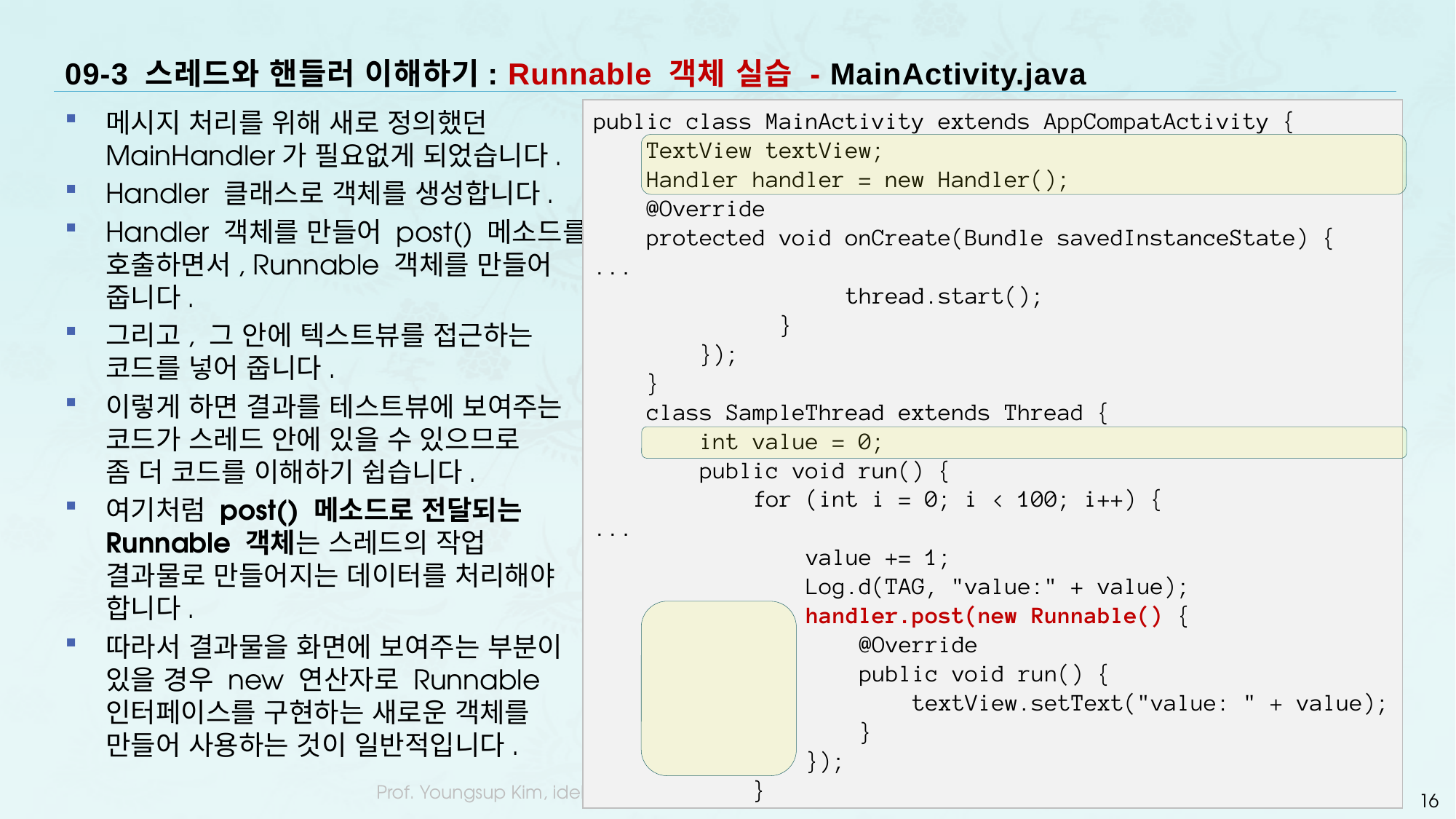

# 09-3 스레드와 핸들러 이해하기: Runnable 객체 실습 - MainActivity.java
메시지 처리를 위해 새로 정의했던
MainHandler가 필요없게 되었습니다.
Handler 클래스로 객체를 생성합니다.
Handler 객체를 만들어 post() 메소드를
호출하면서, Runnable 객체를 만들어
줍니다.
그리고, 그 안에 텍스트뷰를 접근하는
코드를 넣어 줍니다.
이렇게 하면 결과를 테스트뷰에 보여주는
코드가 스레드 안에 있을 수 있으므로
좀 더 코드를 이해하기 쉽습니다.
여기처럼 post() 메소드로 전달되는
Runnable 객체는 스레드의 작업
결과물로 만들어지는 데이터를 처리해야
합니다.
따라서 결과물을 화면에 보여주는 부분이
있을 경우 new 연산자로 Runnable
인터페이스를 구현하는 새로운 객체를
만들어 사용하는 것이 일반적입니다.

public class MainActivity extends AppCompatActivity {
    TextView textView;
    Handler handler = new Handler();
    @Override
    protected void onCreate(Bundle savedInstanceState) {
...
                   thread.start();
              }
        });
    }
    class SampleThread extends Thread {
        int value = 0;
        public void run() {
            for (int i = 0; i < 100; i++) {
...
                value += 1;
                Log.d(TAG, "value:" + value);
                handler.post(new Runnable() {
                    @Override
                    public void run() {
                        textView.setText("value: " + value);
                    }
                });
            }

16